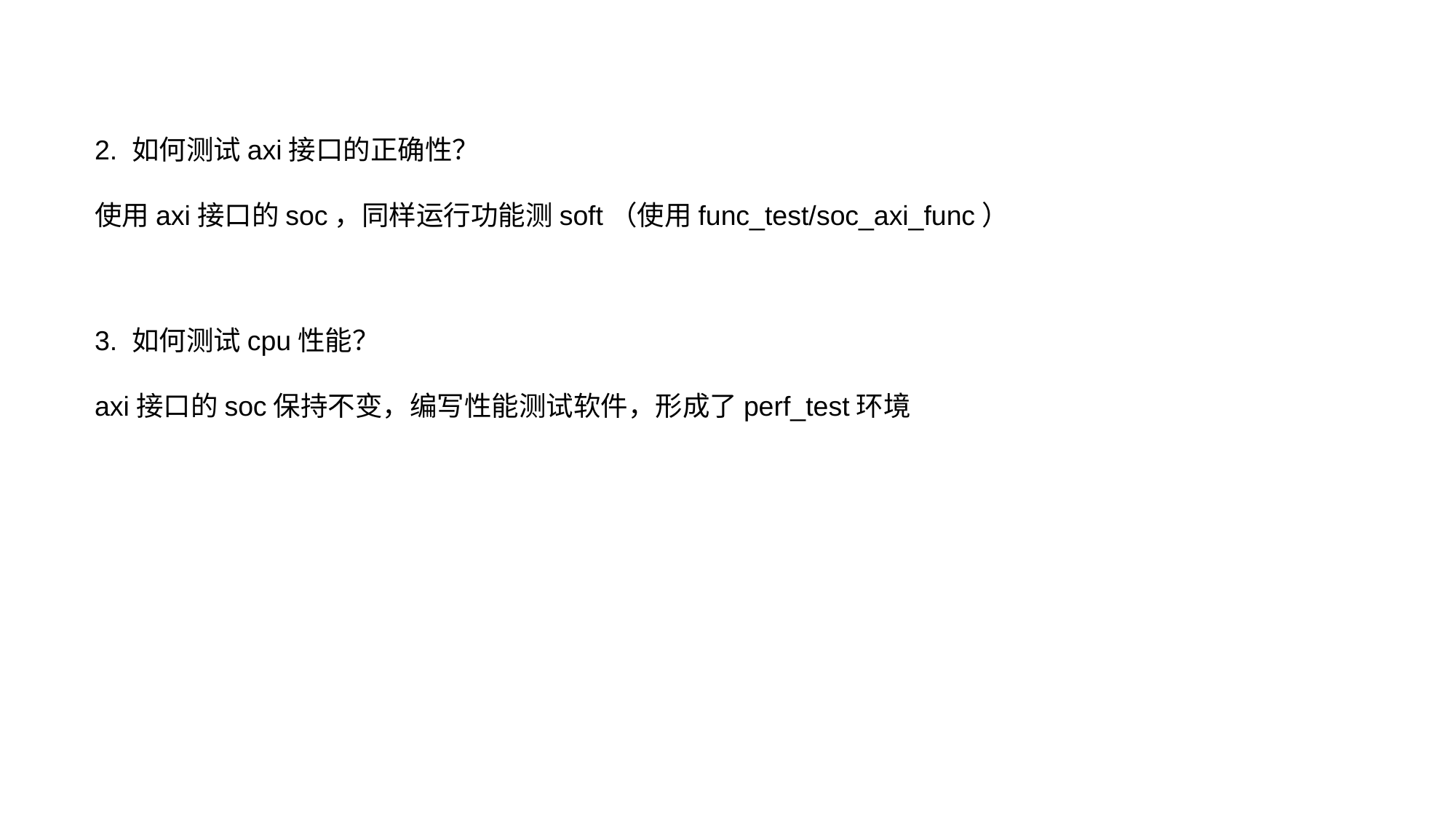

2. 如何测试axi接口的正确性？

使用axi接口的soc，同样运行功能测soft（使用func_test/soc_axi_func）
3. 如何测试cpu性能？
axi接口的soc保持不变，编写性能测试软件，形成了perf_test环境